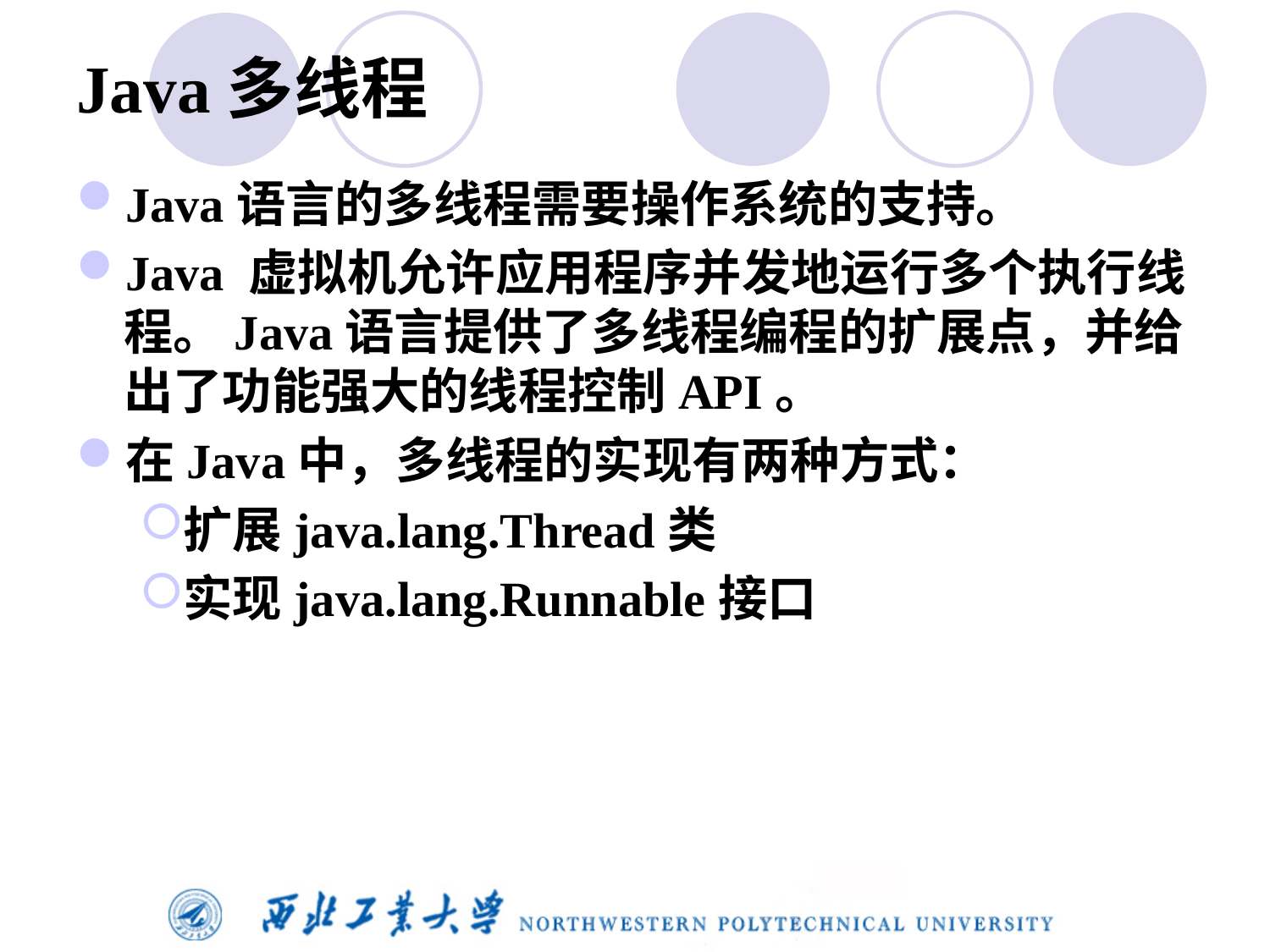

# Java多线程
Java语言的多线程需要操作系统的支持。
Java 虚拟机允许应用程序并发地运行多个执行线程。Java语言提供了多线程编程的扩展点，并给出了功能强大的线程控制API。
在Java中，多线程的实现有两种方式：
扩展java.lang.Thread类
实现java.lang.Runnable接口